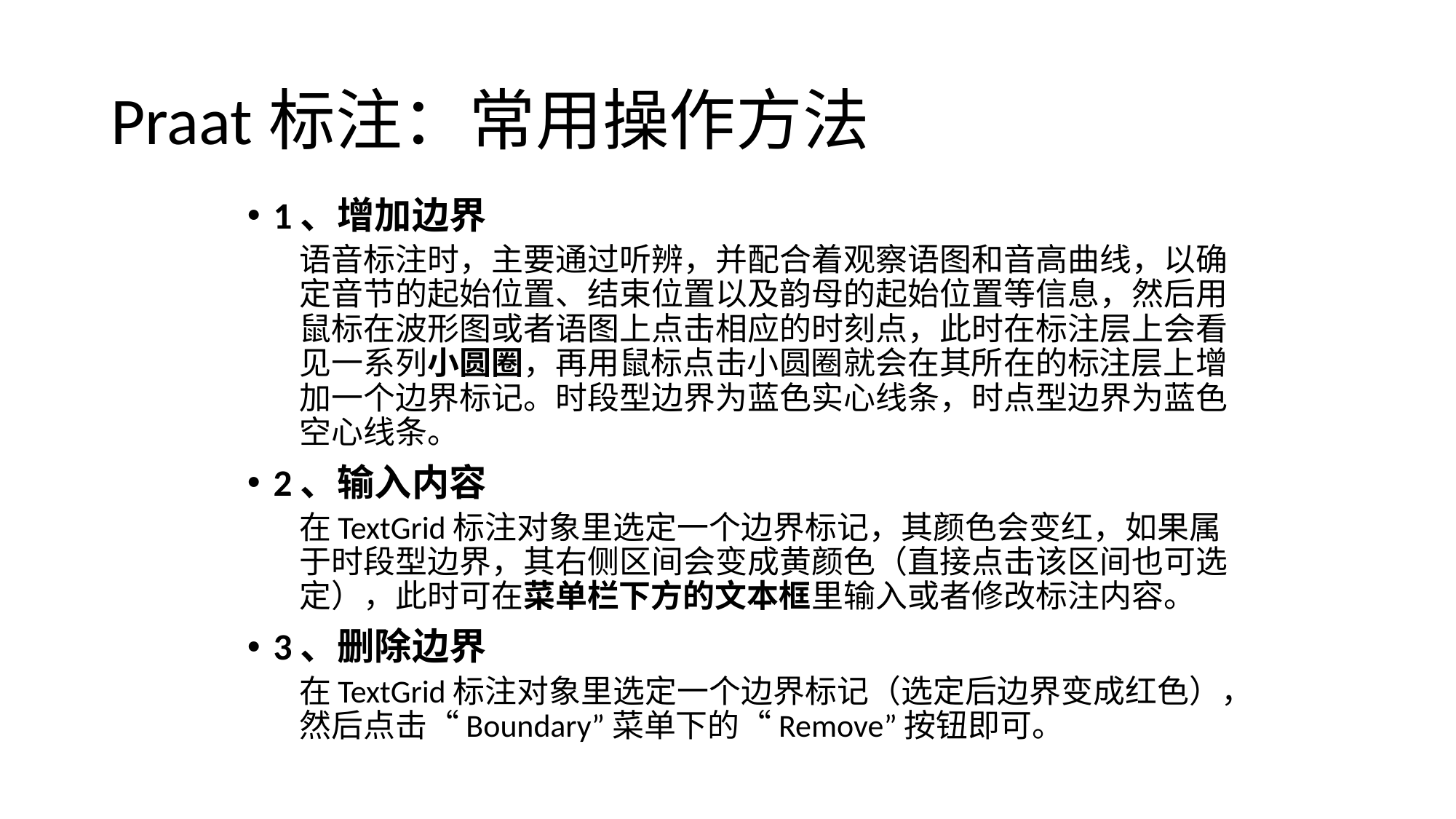

# Praat标注：常用操作方法
1、增加边界
语音标注时，主要通过听辨，并配合着观察语图和音高曲线，以确定音节的起始位置、结束位置以及韵母的起始位置等信息，然后用鼠标在波形图或者语图上点击相应的时刻点，此时在标注层上会看见一系列小圆圈，再用鼠标点击小圆圈就会在其所在的标注层上增加一个边界标记。时段型边界为蓝色实心线条，时点型边界为蓝色空心线条。
2、输入内容
在TextGrid标注对象里选定一个边界标记，其颜色会变红，如果属于时段型边界，其右侧区间会变成黄颜色（直接点击该区间也可选定），此时可在菜单栏下方的文本框里输入或者修改标注内容。
3、删除边界
在TextGrid标注对象里选定一个边界标记（选定后边界变成红色），然后点击“Boundary”菜单下的“Remove”按钮即可。